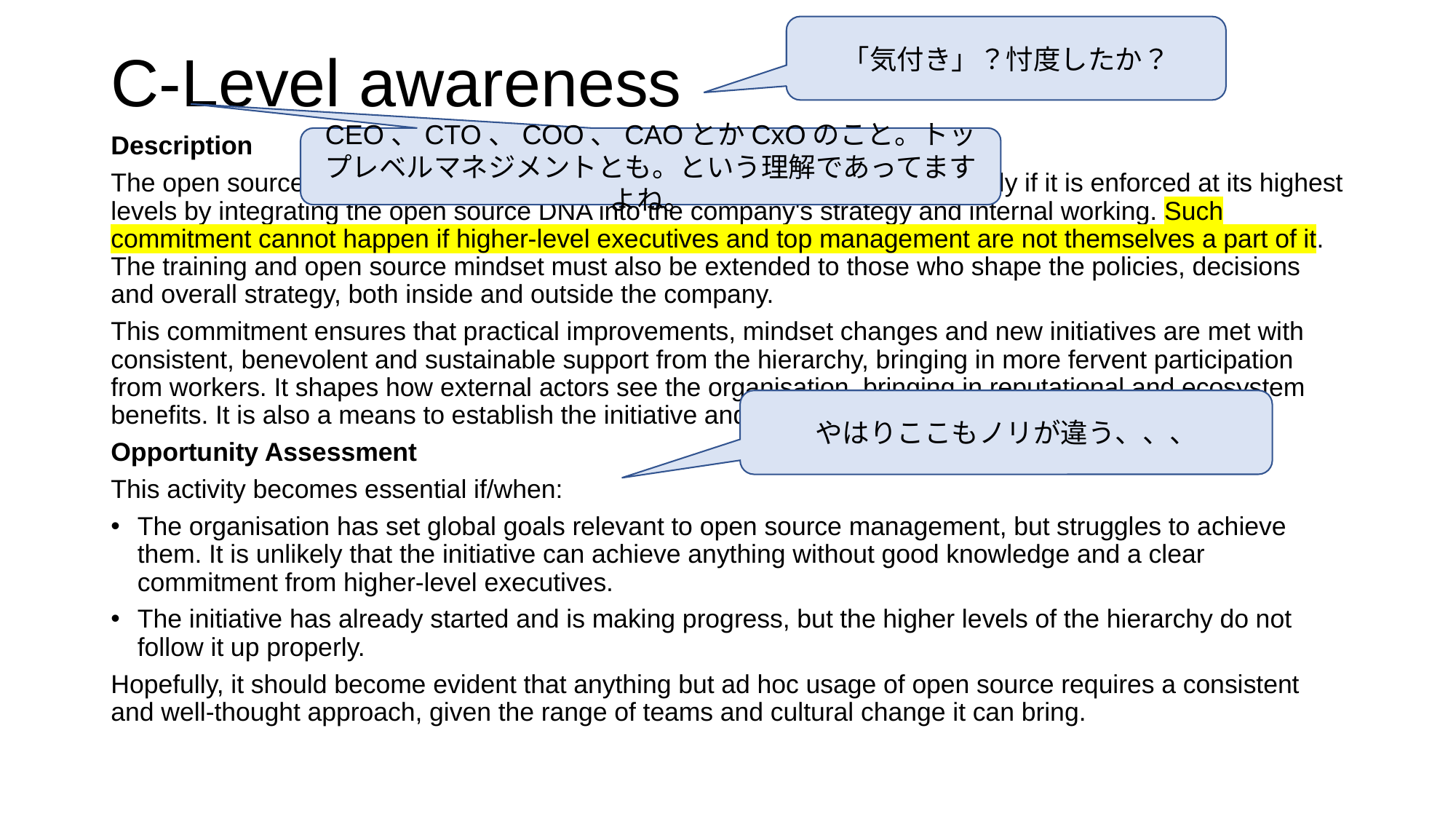

「気付き」？忖度したか？
# C-Level awareness
Description
The open source initiative of the organisation will yield its strategic benefits only if it is enforced at its highest levels by integrating the open source DNA into the company's strategy and internal working. Such commitment cannot happen if higher-level executives and top management are not themselves a part of it. The training and open source mindset must also be extended to those who shape the policies, decisions and overall strategy, both inside and outside the company.
This commitment ensures that practical improvements, mindset changes and new initiatives are met with consistent, benevolent and sustainable support from the hierarchy, bringing in more fervent participation from workers. It shapes how external actors see the organisation, bringing in reputational and ecosystem benefits. It is also a means to establish the initiative and its benefits in the mid and long term.
Opportunity Assessment
This activity becomes essential if/when:
The organisation has set global goals relevant to open source management, but struggles to achieve them. It is unlikely that the initiative can achieve anything without good knowledge and a clear commitment from higher-level executives.
The initiative has already started and is making progress, but the higher levels of the hierarchy do not follow it up properly.
Hopefully, it should become evident that anything but ad hoc usage of open source requires a consistent and well-thought approach, given the range of teams and cultural change it can bring.

CEO、CTO、COO、CAOとかCxOのこと。トップレベルマネジメントとも。という理解であってますよね。
やはりここもノリが違う、、、